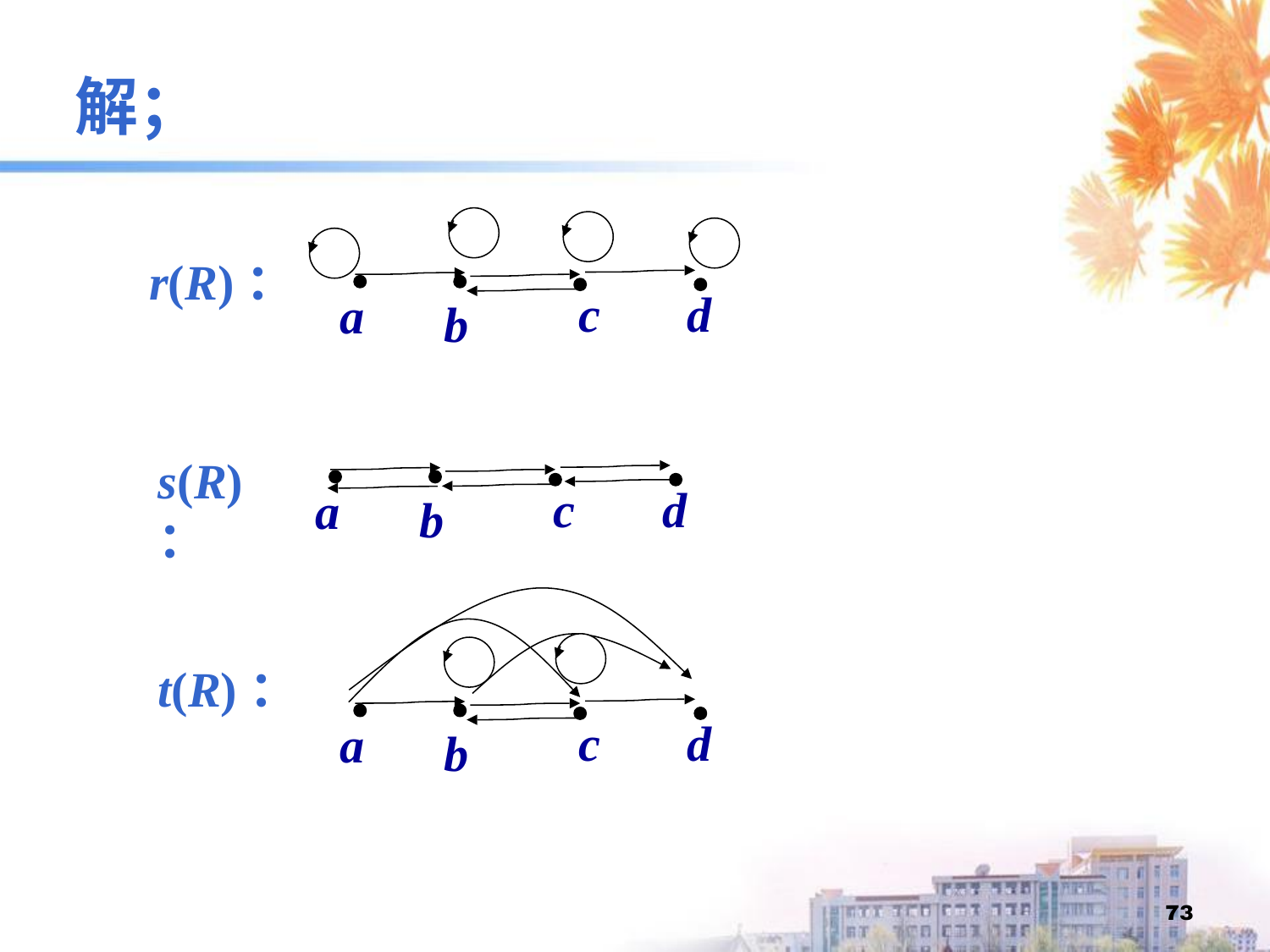

解；

c
d
a
b
r(R)：
s(R)：

c
d
a
b

c
d
a
b
t(R)：
73